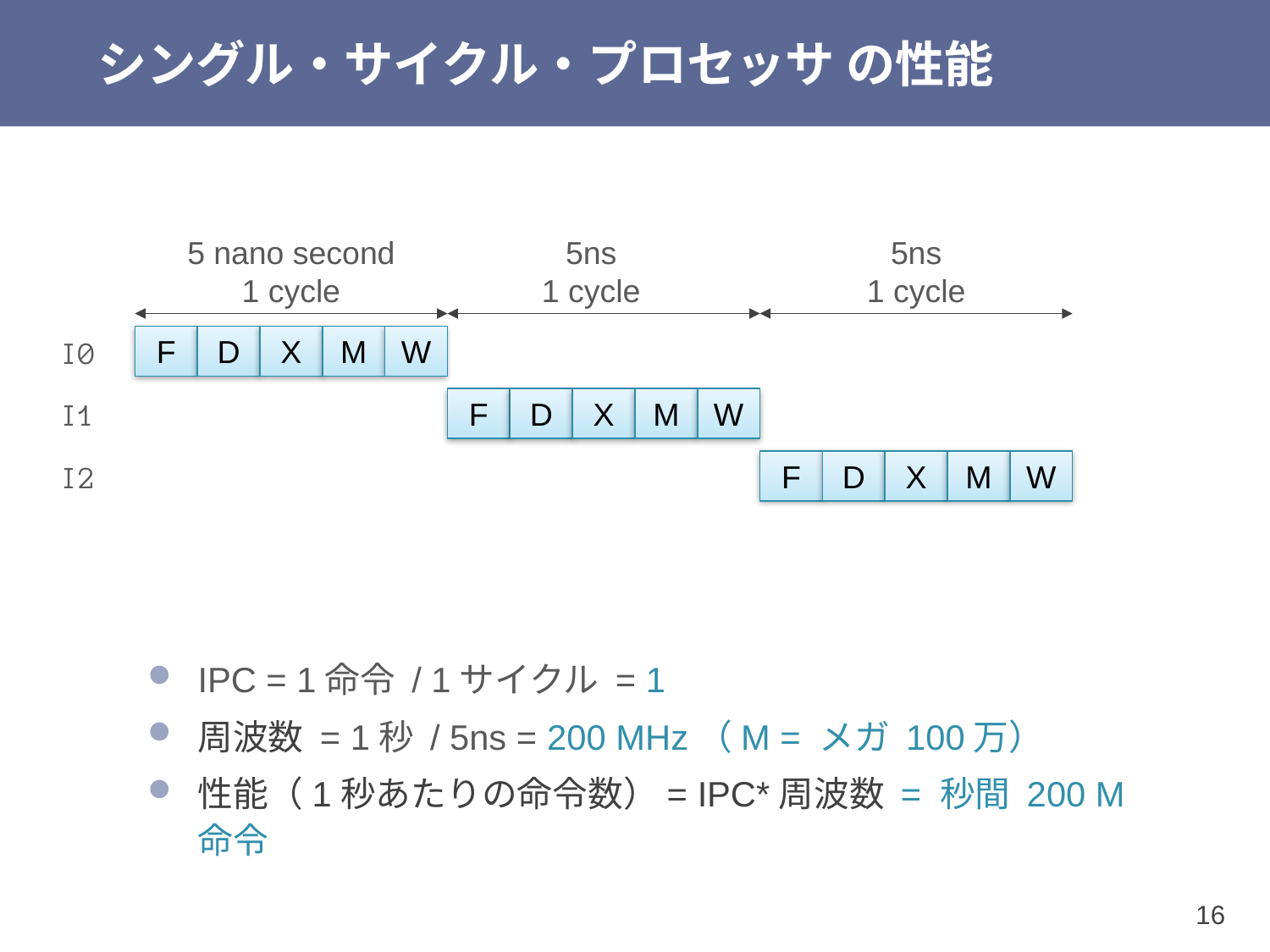

# シングル・サイクル・プロセッサ の性能
5 nano second
1 cycle
5ns
1 cycle
5ns
1 cycle
I0
F
D
X
M
W
I1
F
D
X
M
W
I2
F
D
X
M
W
IPC = 1命令 / 1サイクル = 1
周波数 = 1秒 / 5ns = 200 MHz（M = メガ 100万）
性能（1秒あたりの命令数）= IPC*周波数 = 秒間 200 M 命令